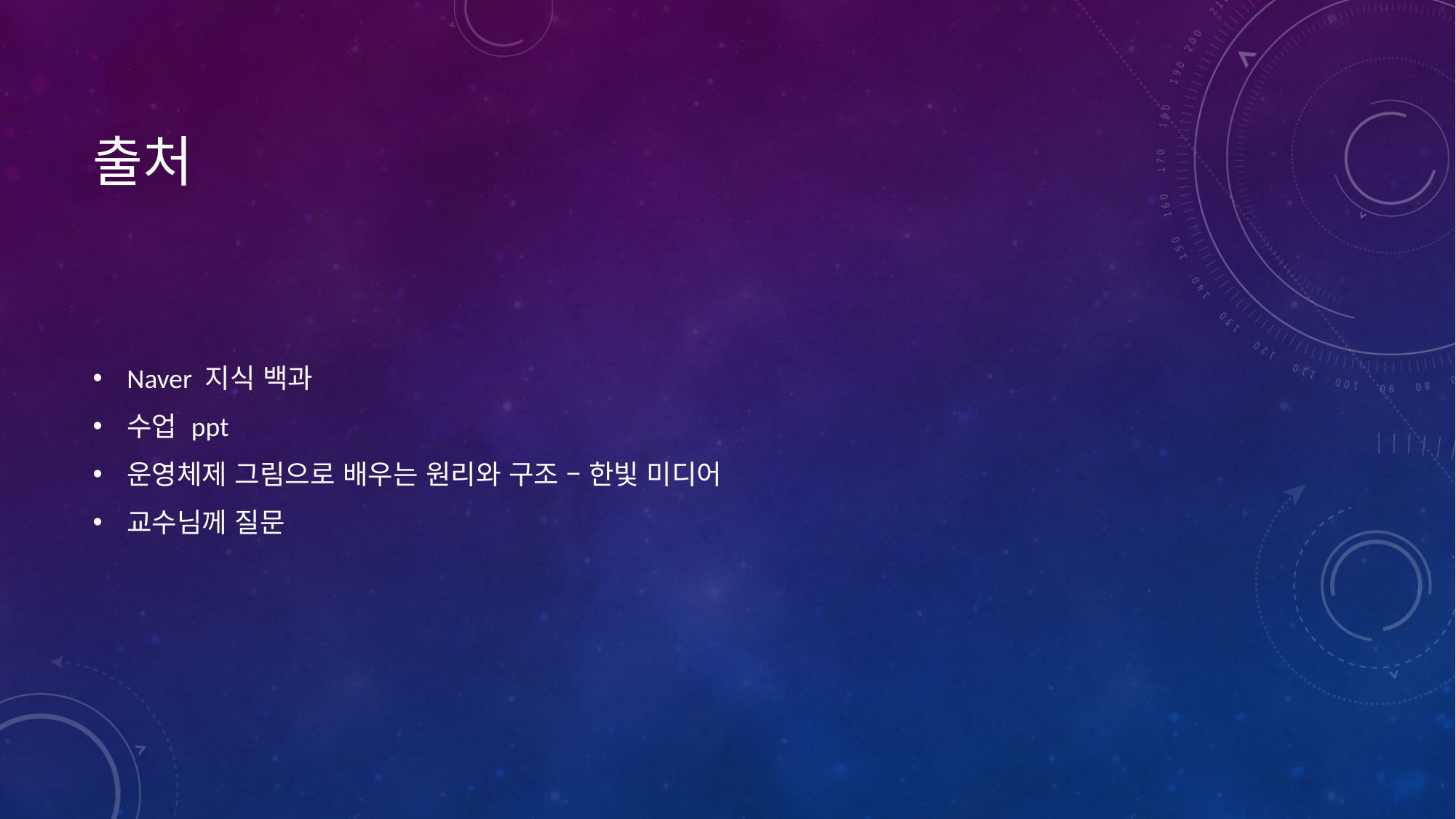

# 출처
Naver 지식 백과
수업 ppt
운영체제 그림으로 배우는 원리와 구조 – 한빛 미디어
교수님께 질문